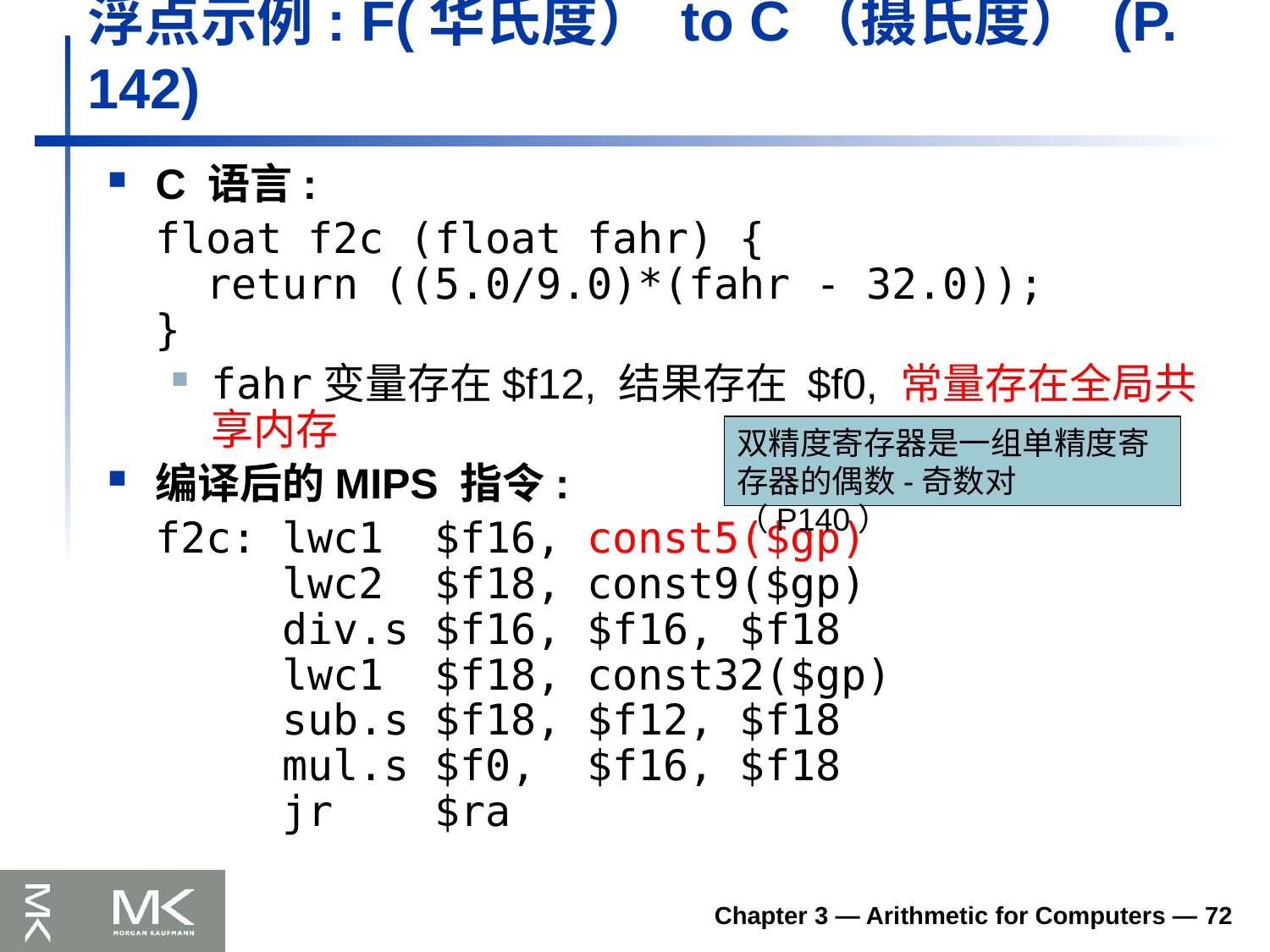

# 浮点示例: F(华氏度） to C（摄氏度） (P. 142)
C 语言:
	float f2c (float fahr) {
  return ((5.0/9.0)*(fahr - 32.0));
}
fahr变量存在$f12, 结果存在 $f0, 常量存在全局共享内存
编译后的MIPS 指令:
	f2c: lwc1  $f16, const5($gp)
     lwc2  $f18, const9($gp)
     div.s $f16, $f16, $f18
     lwc1  $f18, const32($gp)
     sub.s $f18, $f12, $f18
     mul.s $f0,  $f16, $f18
     jr    $ra
双精度寄存器是一组单精度寄存器的偶数-奇数对 （P140）
Chapter 3 — Arithmetic for Computers — 72